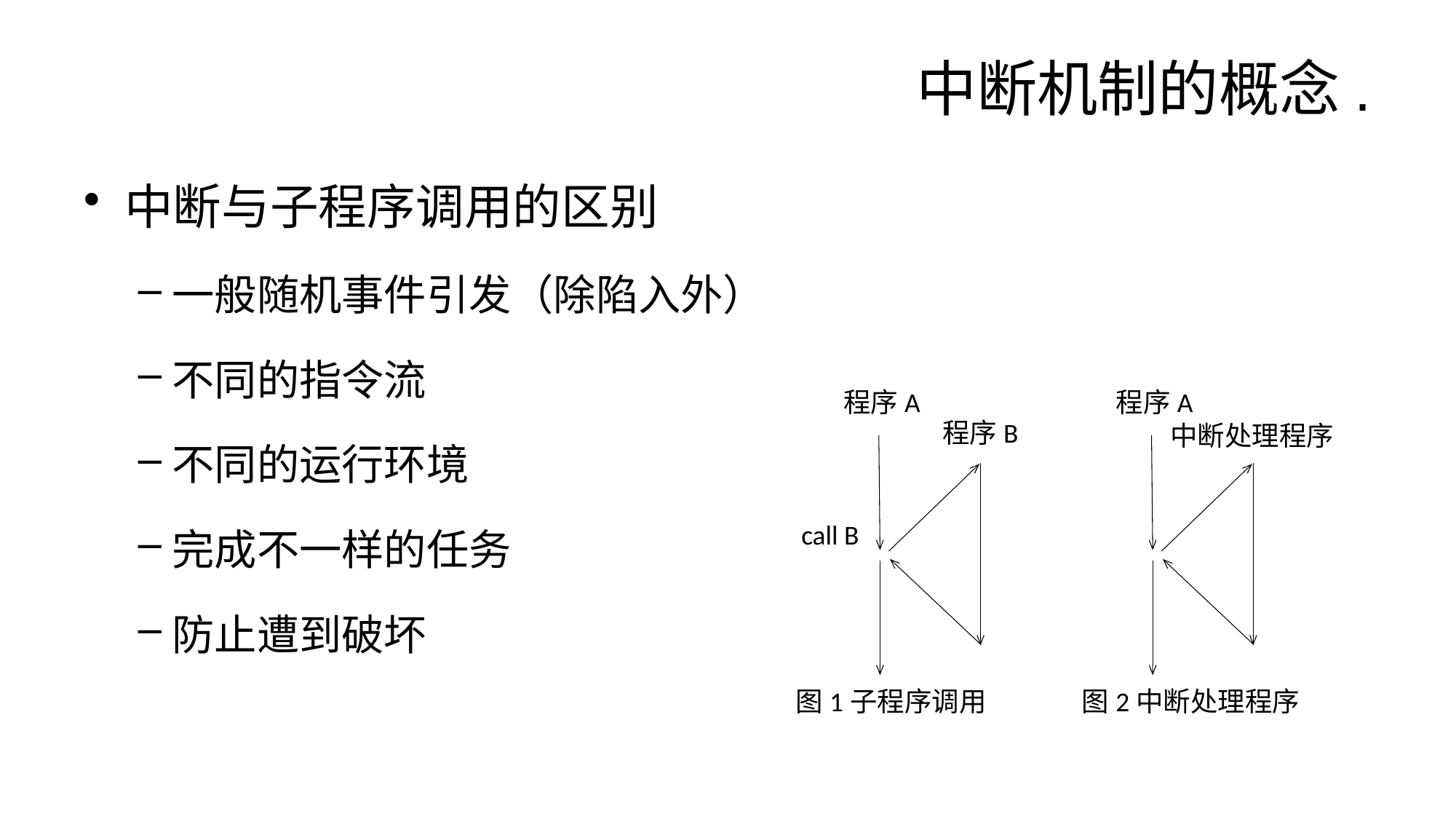

# 中断机制的概念.
中断与子程序调用的区别
一般随机事件引发（除陷入外）
不同的指令流
不同的运行环境
完成不一样的任务
防止遭到破坏
程序A
程序B
call B
程序A
中断处理程序
图1子程序调用
图2中断处理程序